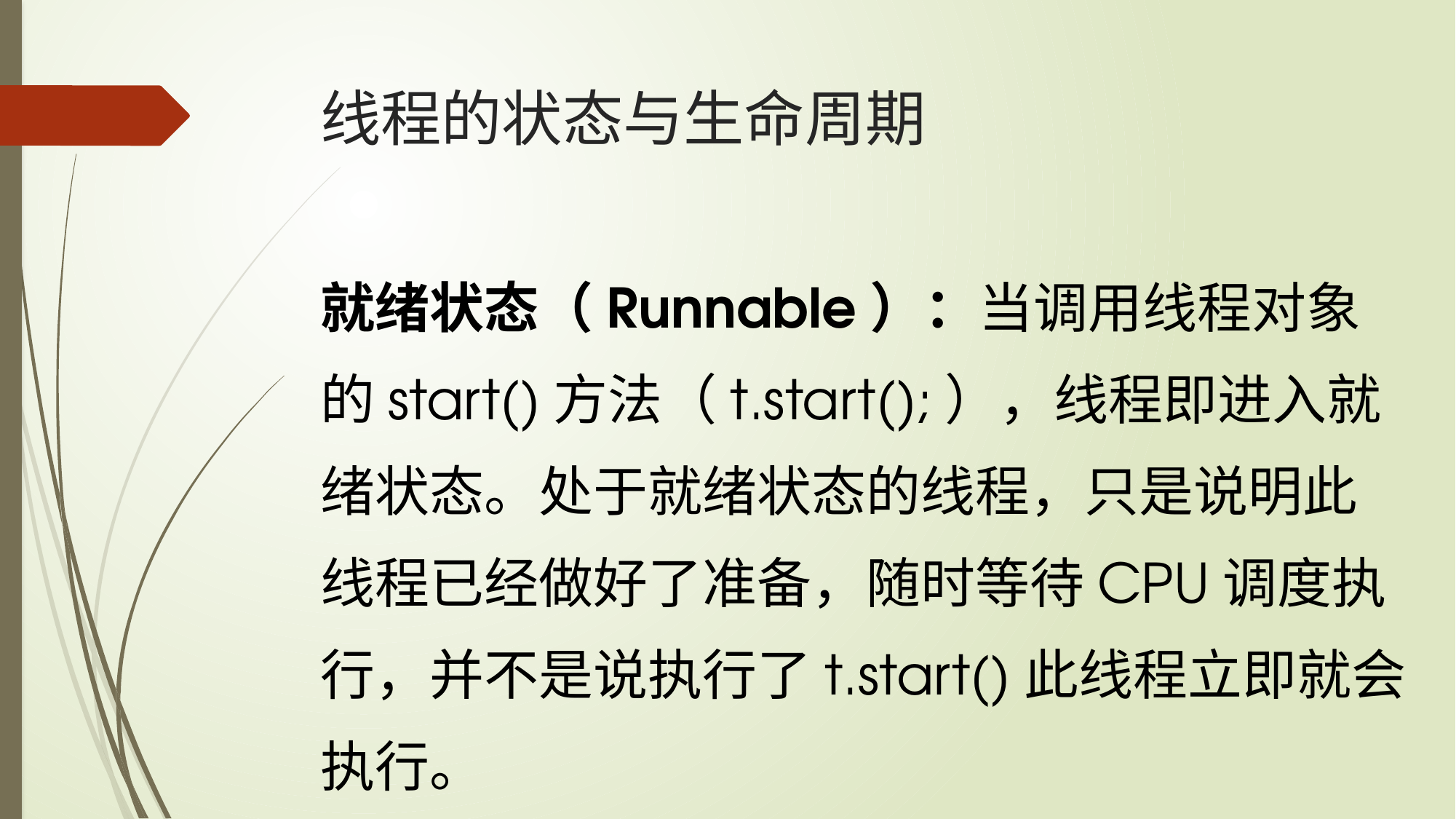

# 线程的状态与生命周期
就绪状态（Runnable）：当调用线程对象的start()方法（t.start();），线程即进入就绪状态。处于就绪状态的线程，只是说明此线程已经做好了准备，随时等待CPU调度执行，并不是说执行了t.start()此线程立即就会执行。